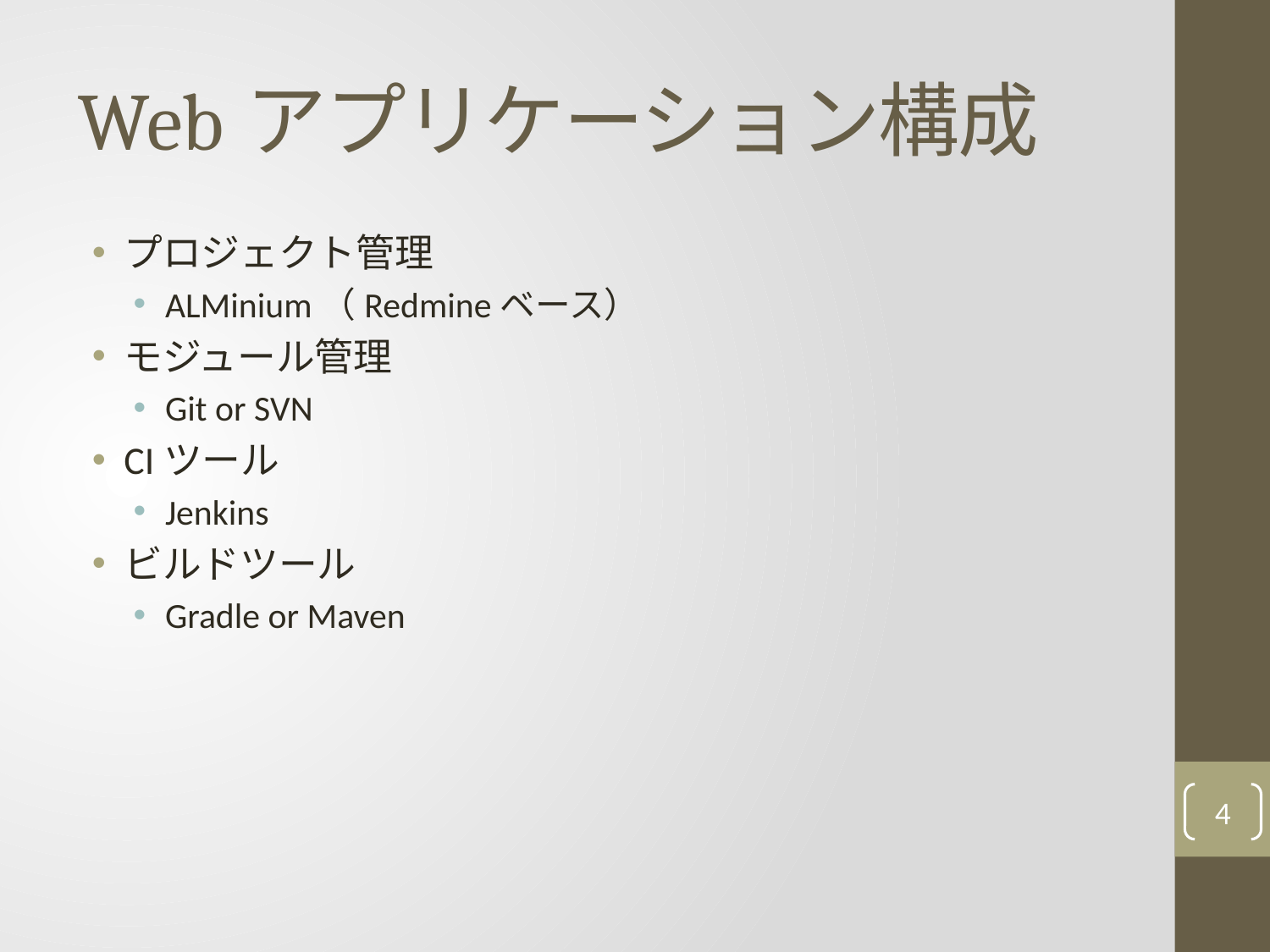

# Webアプリケーション構成
プロジェクト管理
ALMinium（Redmineベース）
モジュール管理
Git or SVN
CIツール
Jenkins
ビルドツール
Gradle or Maven
4